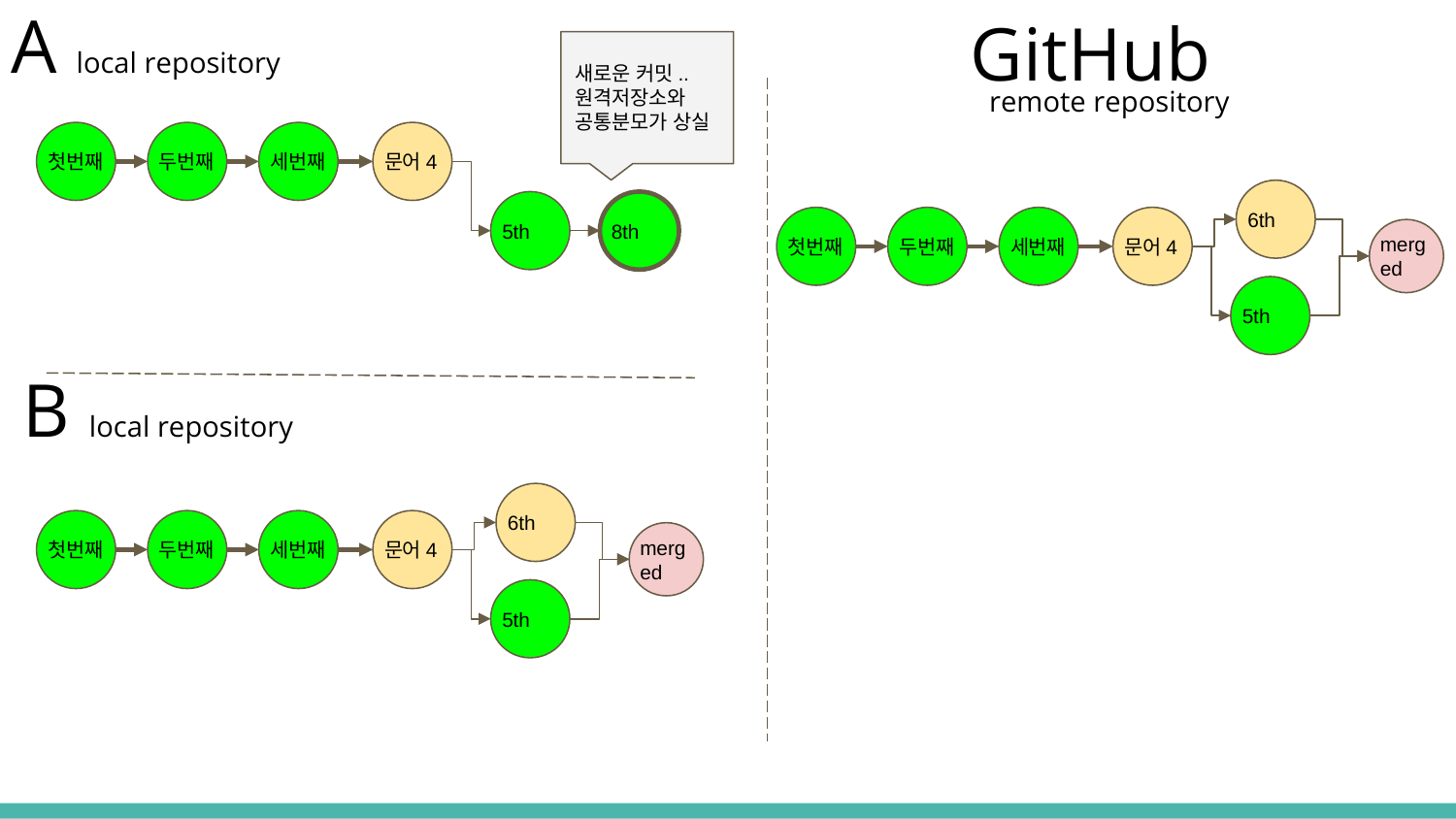

A local repository
GitHub
새로운 커밋..
원격저장소와 공통분모가 상실
remote repository
첫번째
두번째
세번째
문어4
6th
5th
8th
첫번째
두번째
세번째
문어4
merged
5th
B local repository

6th
첫번째
두번째
세번째
문어4
merged
5th